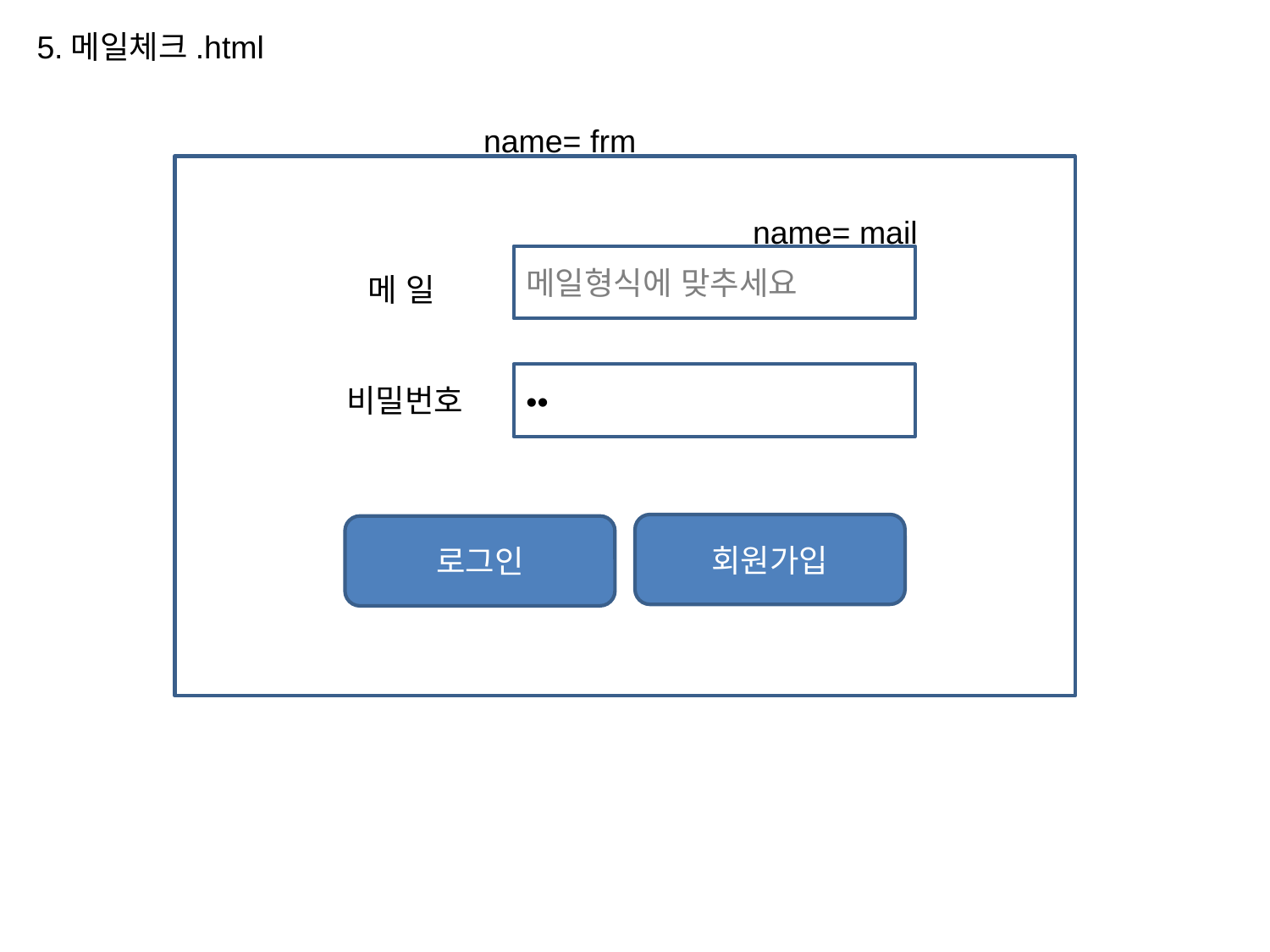

5.메일체크.html
name= frm

name= mail
메일형식에 맞추세요
 메 일
••
비밀번호
회원가입
로그인